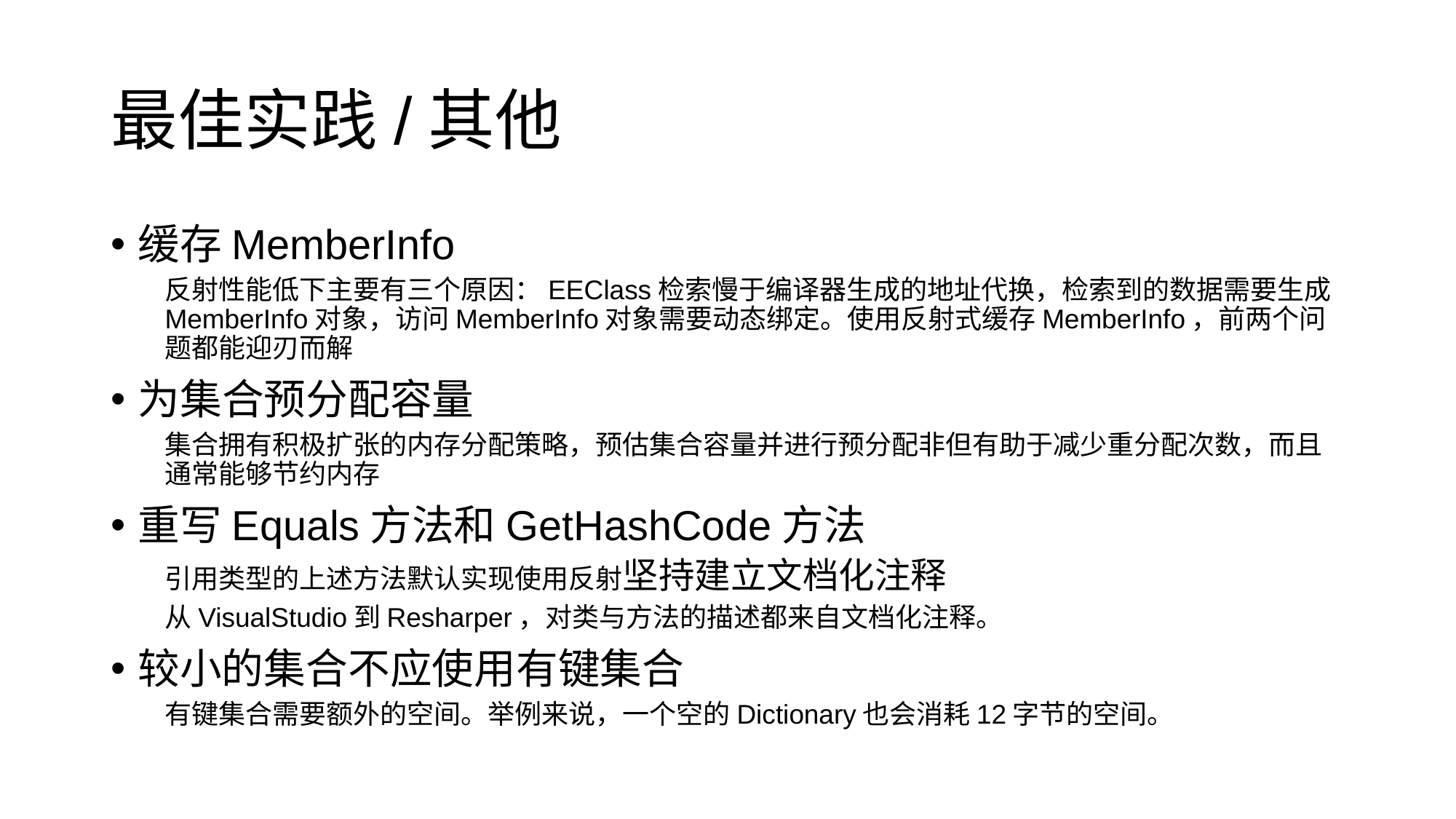

# 最佳实践/其他
缓存MemberInfo
反射性能低下主要有三个原因：EEClass检索慢于编译器生成的地址代换，检索到的数据需要生成MemberInfo对象，访问MemberInfo对象需要动态绑定。使用反射式缓存MemberInfo，前两个问题都能迎刃而解
为集合预分配容量
集合拥有积极扩张的内存分配策略，预估集合容量并进行预分配非但有助于减少重分配次数，而且通常能够节约内存
重写Equals方法和GetHashCode方法
引用类型的上述方法默认实现使用反射坚持建立文档化注释
从VisualStudio到Resharper，对类与方法的描述都来自文档化注释。
较小的集合不应使用有键集合
有键集合需要额外的空间。举例来说，一个空的Dictionary也会消耗12字节的空间。